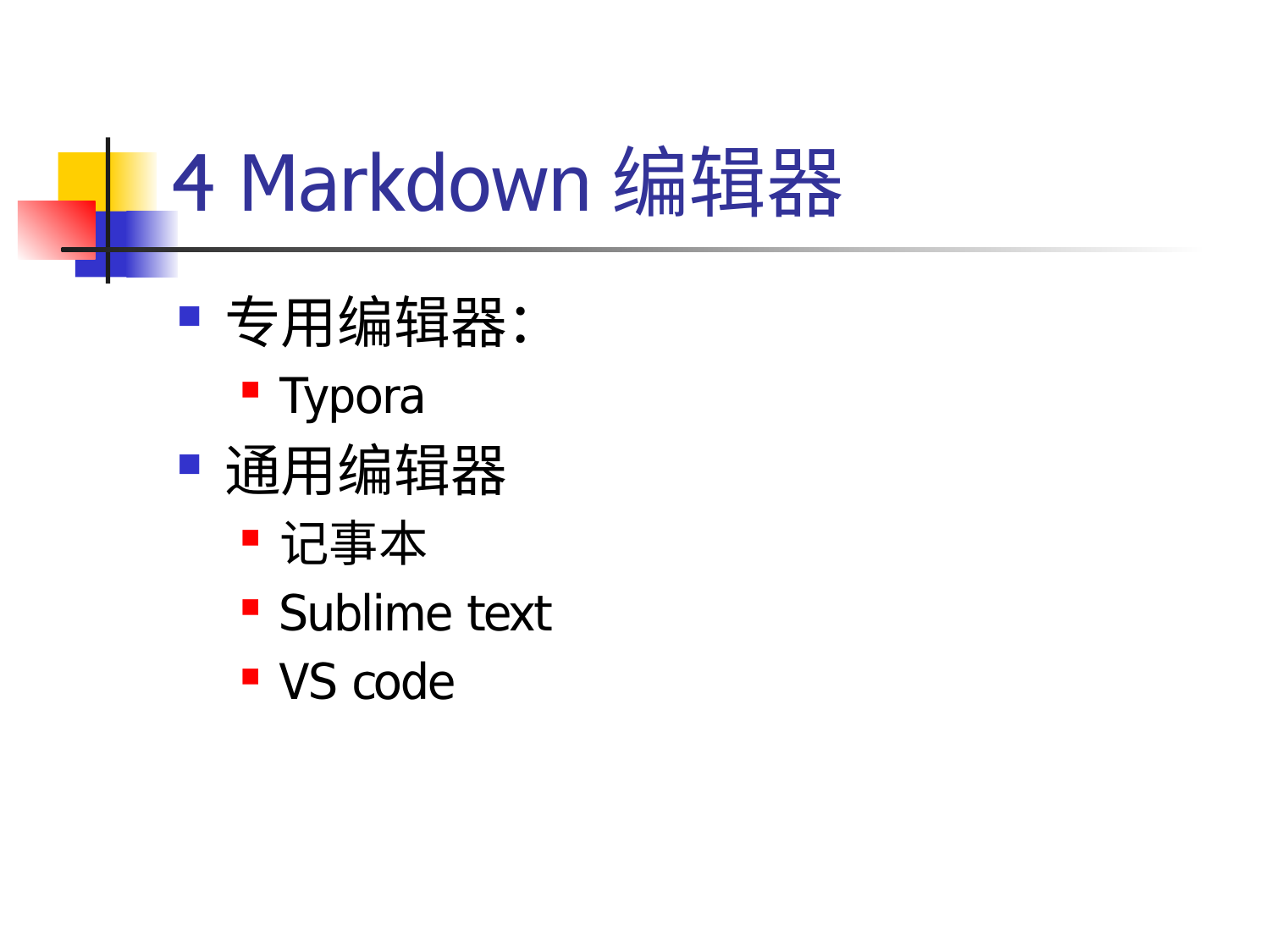

# 4 Markdown编辑器
专用编辑器：
Typora
通用编辑器
记事本
Sublime text
VS code